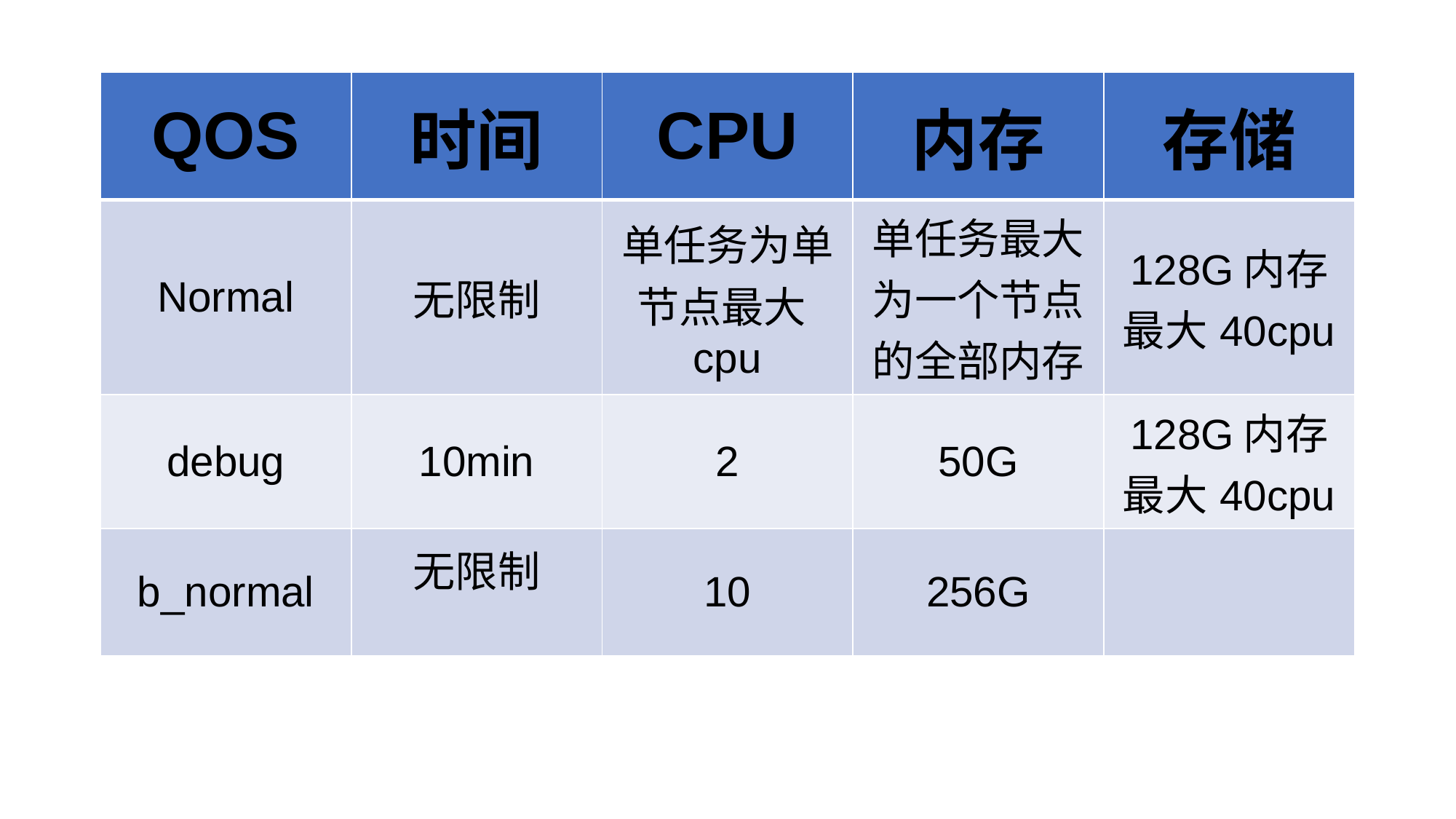

| QOS | 时间 | CPU | 内存 | 存储 |
| --- | --- | --- | --- | --- |
| Normal | 无限制 | 单任务为单节点最大cpu | 单任务最大为一个节点的全部内存 | 128G内存 最大40cpu |
| debug | 10min | 2 | 50G | 128G内存 最大40cpu |
| b\_normal | 无限制 | 10 | 256G |  |